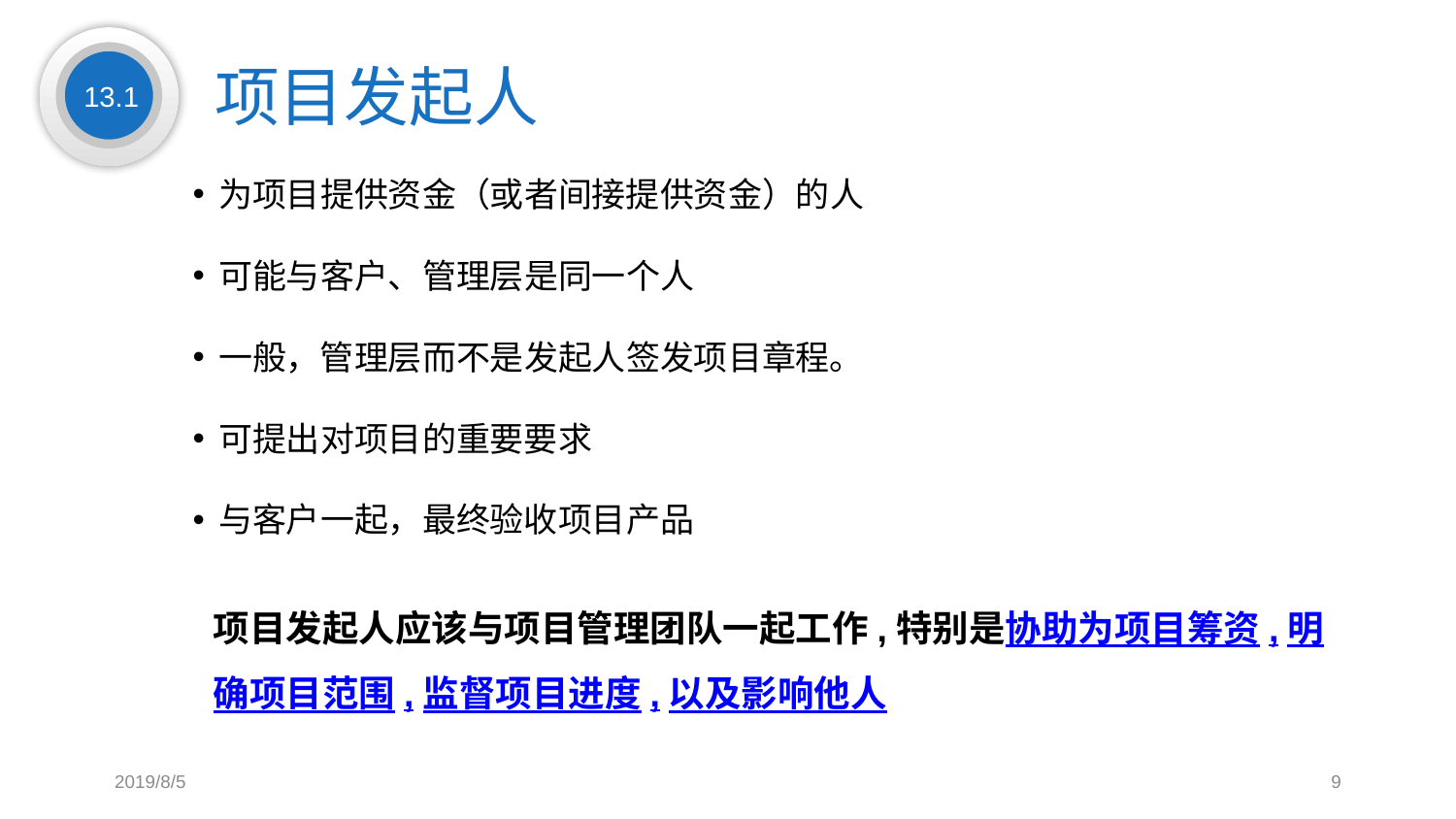

项目发起人
13.1
为项目提供资金（或者间接提供资金）的人
可能与客户、管理层是同一个人
一般，管理层而不是发起人签发项目章程。
可提出对项目的重要要求
与客户一起，最终验收项目产品
项目发起人应该与项目管理团队一起工作,特别是协助为项目筹资,明确项目范围,监督项目进度,以及影响他人
2019/8/5
9